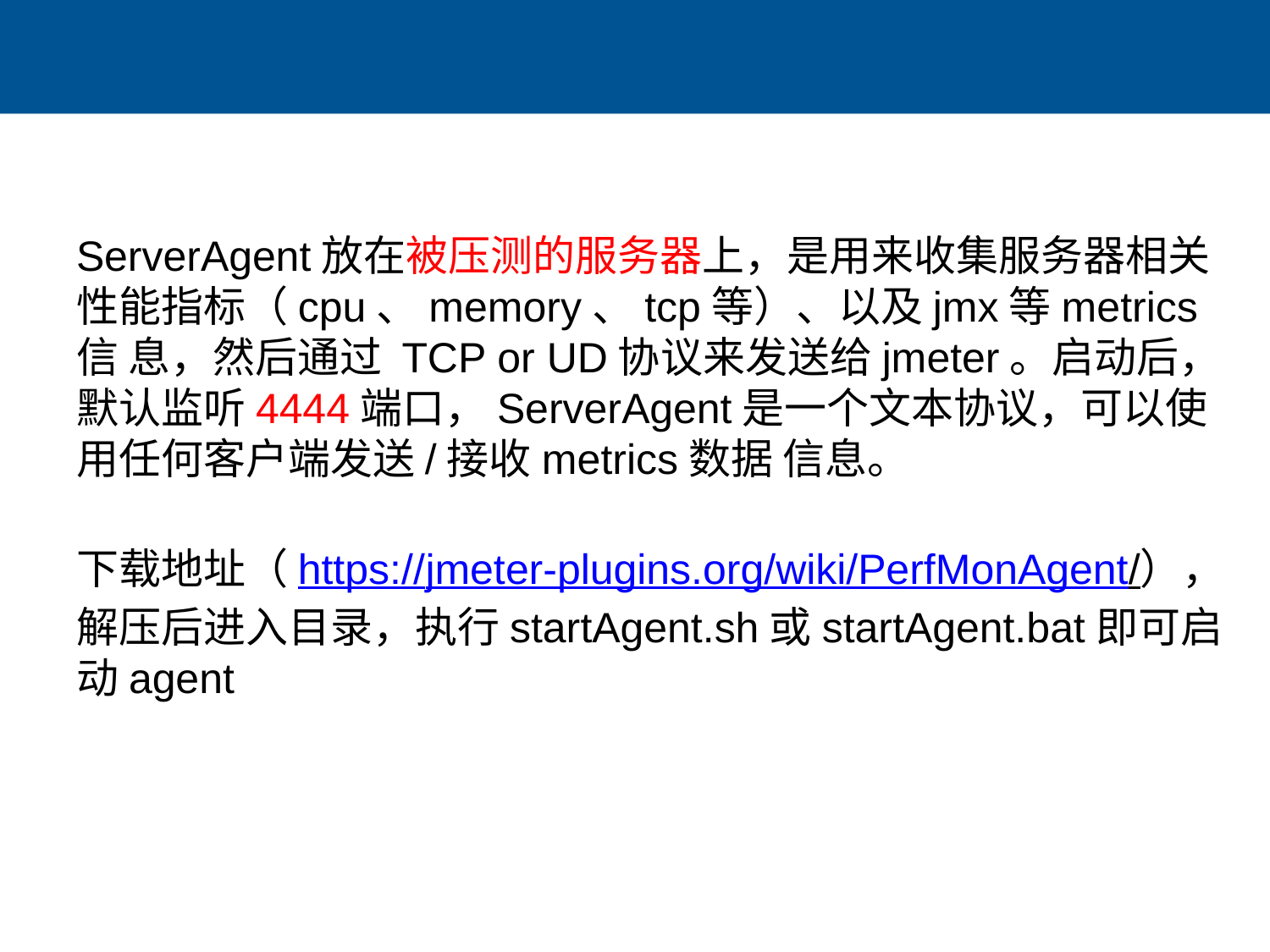

#
ServerAgent放在被压测的服务器上，是用来收集服务器相关性能指标（cpu、memory、tcp等）、以及jmx等metrics信 息，然后通过 TCP or UD协议来发送给jmeter。启动后，默认监听4444端口，ServerAgent是一个文本协议，可以使用任何客户端发送/接收metrics数据 信息。
下载地址（https://jmeter-plugins.org/wiki/PerfMonAgent/），
解压后进入目录，执行startAgent.sh或startAgent.bat即可启动agent